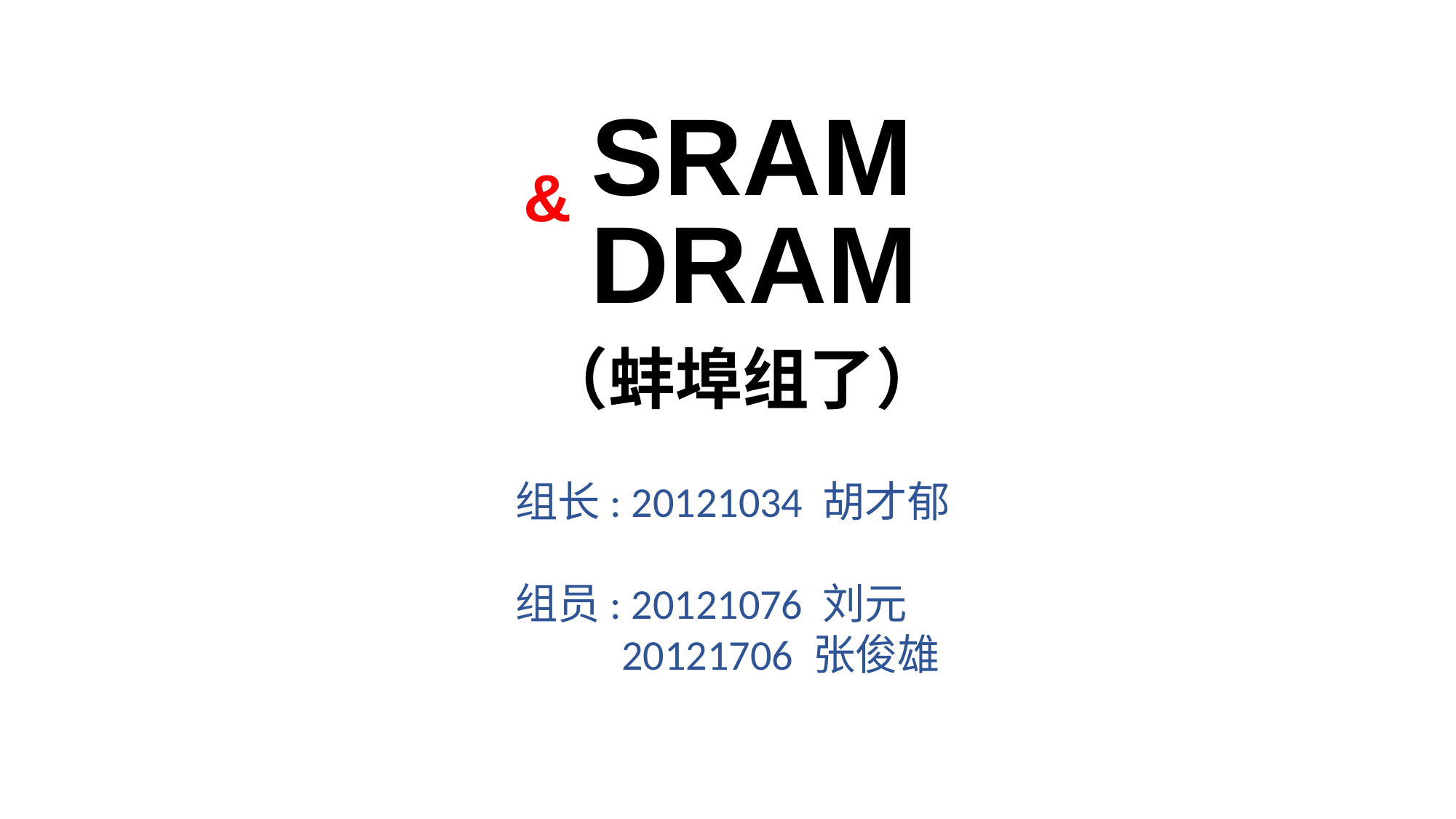

SRAM
&
DRAM
（蚌埠组了）
组长: 20121034 胡才郁
组员: 20121076 刘元
           20121706 张俊雄